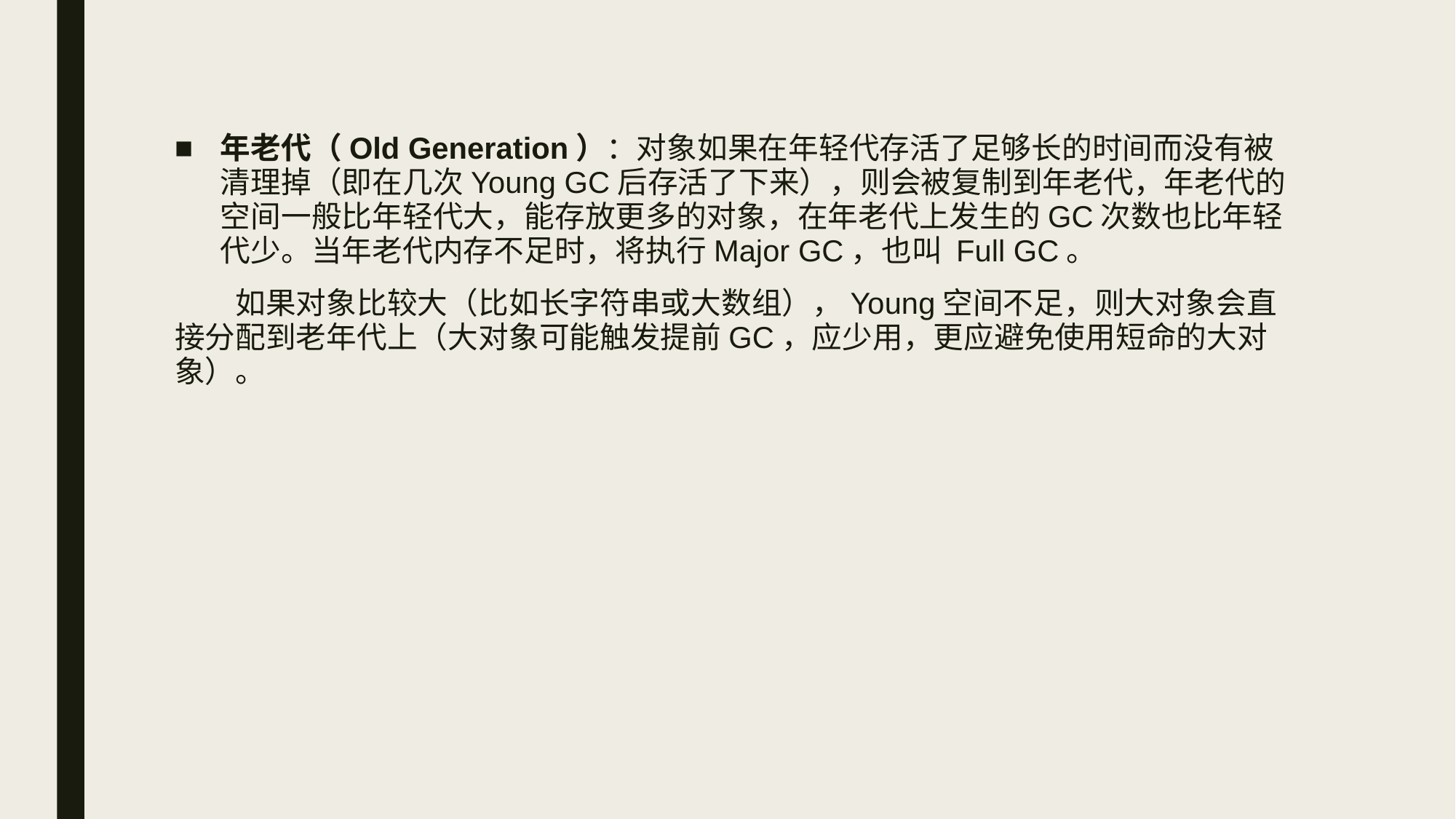

年老代（Old Generation）：对象如果在年轻代存活了足够长的时间而没有被清理掉（即在几次Young GC后存活了下来），则会被复制到年老代，年老代的空间一般比年轻代大，能存放更多的对象，在年老代上发生的GC次数也比年轻代少。当年老代内存不足时，将执行Major GC，也叫 Full GC。
　　如果对象比较大（比如长字符串或大数组），Young空间不足，则大对象会直接分配到老年代上（大对象可能触发提前GC，应少用，更应避免使用短命的大对象）。